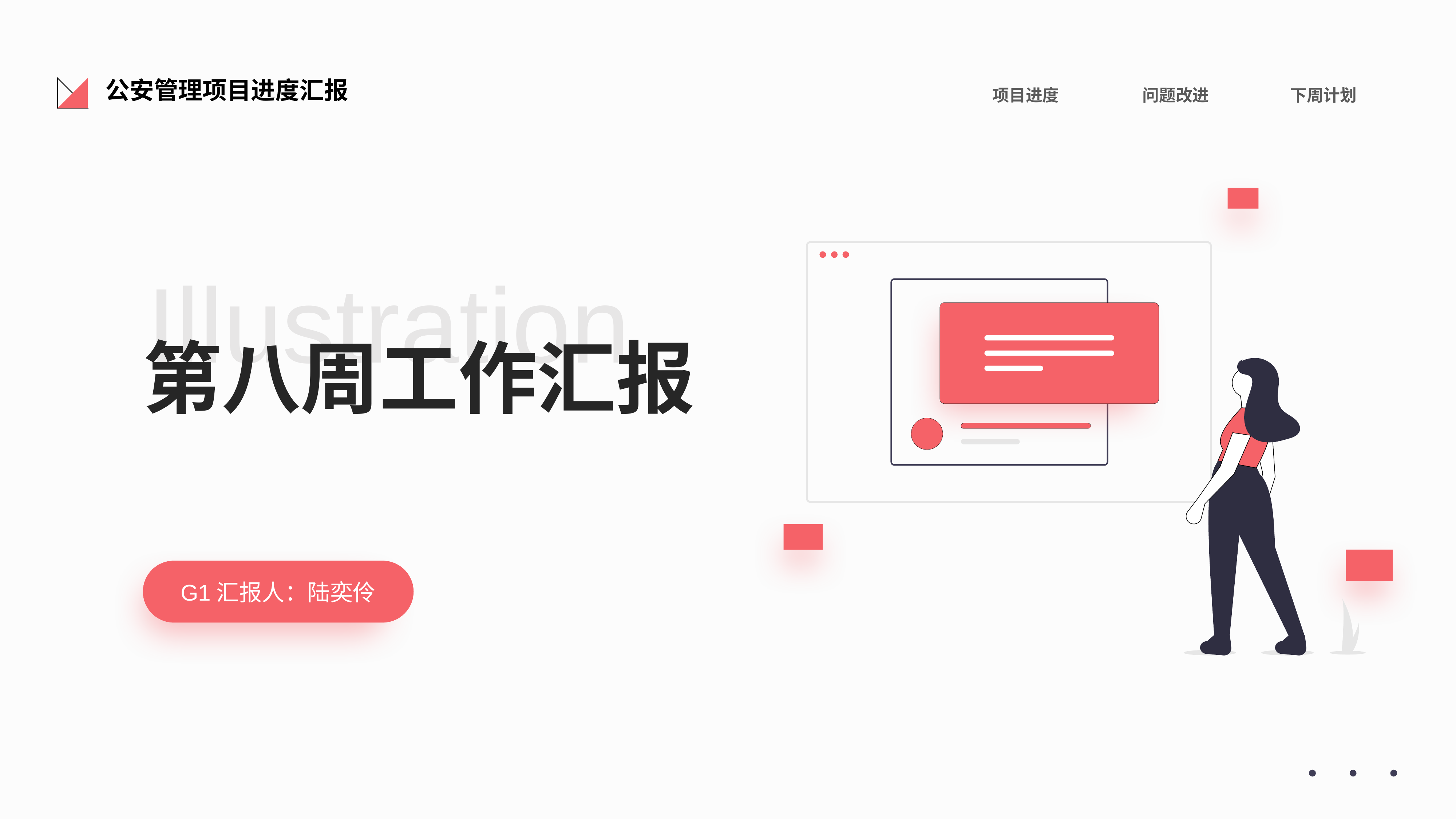

公安管理项目进度汇报
项目进度
问题改进
下周计划

Illustration
第八周工作汇报
G1汇报人：陆奕伶